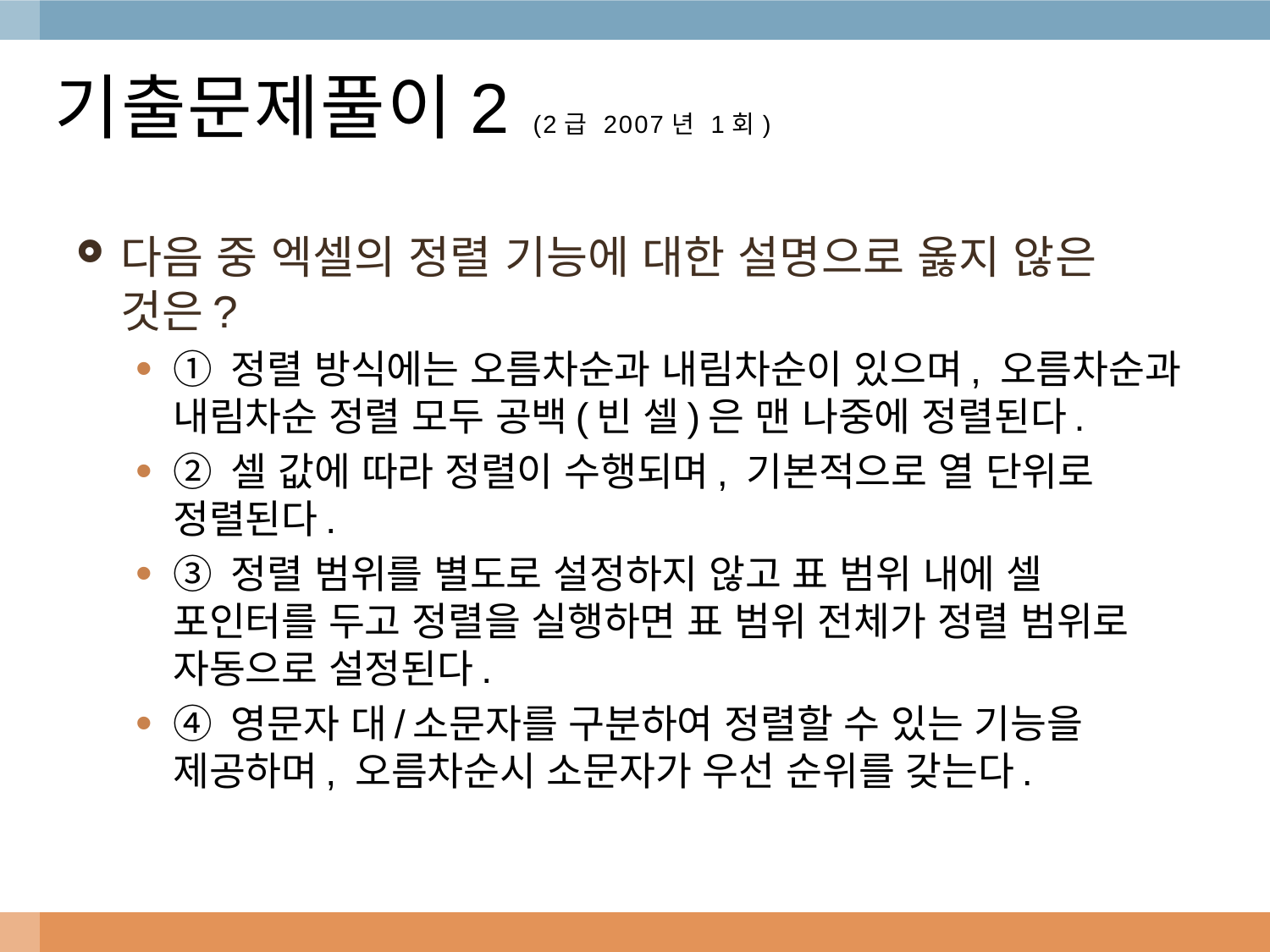

# 기출문제풀이2 (2급 2007년 1회)
다음 중 엑셀의 정렬 기능에 대한 설명으로 옳지 않은 것은?
① 정렬 방식에는 오름차순과 내림차순이 있으며, 오름차순과 내림차순 정렬 모두 공백(빈 셀)은 맨 나중에 정렬된다.
② 셀 값에 따라 정렬이 수행되며, 기본적으로 열 단위로 정렬된다.
③ 정렬 범위를 별도로 설정하지 않고 표 범위 내에 셀 포인터를 두고 정렬을 실행하면 표 범위 전체가 정렬 범위로 자동으로 설정된다.
④ 영문자 대/소문자를 구분하여 정렬할 수 있는 기능을 제공하며, 오름차순시 소문자가 우선 순위를 갖는다.